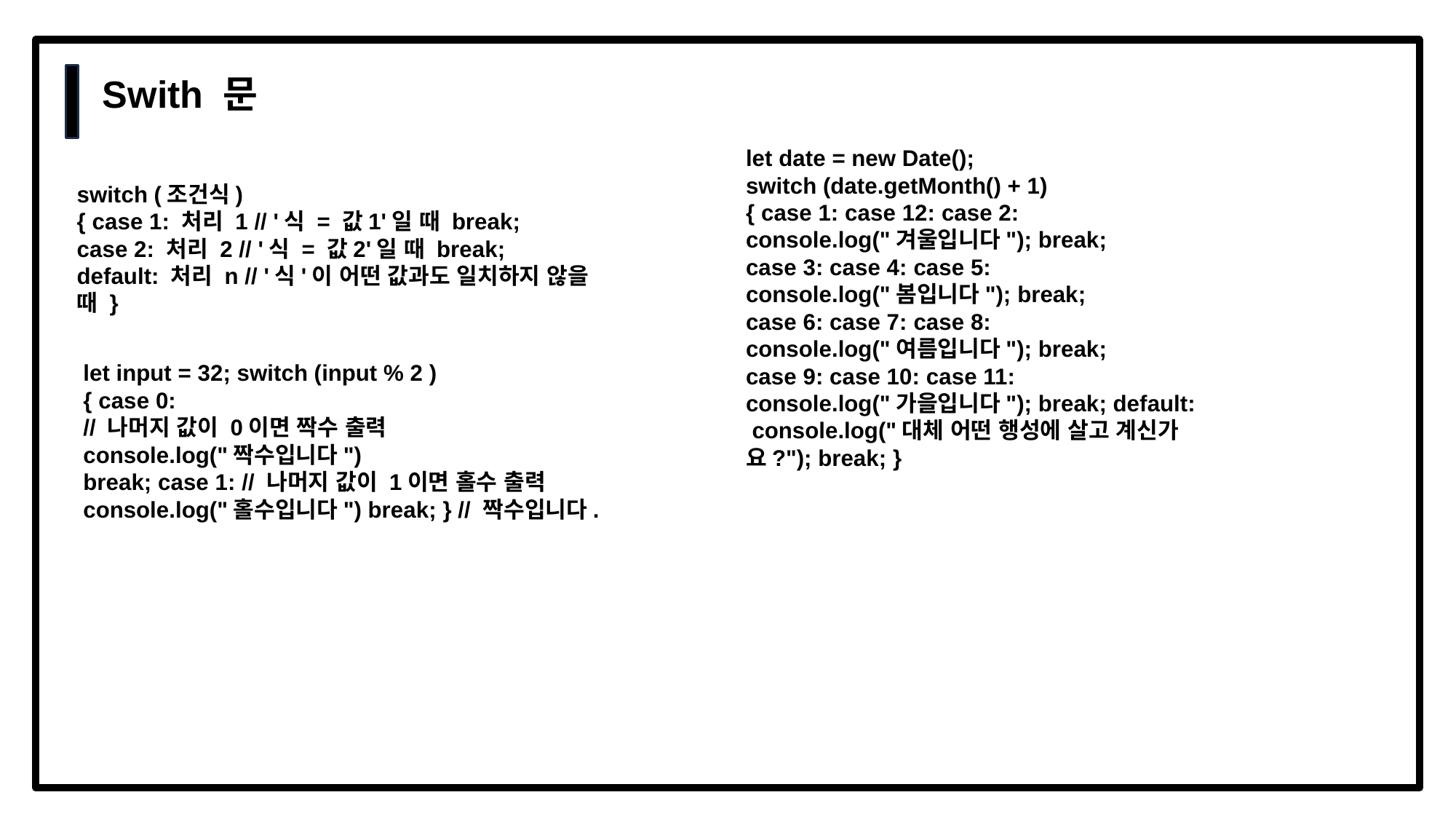

Swith 문
let date = new Date();
switch (date.getMonth() + 1)
{ case 1: case 12: case 2:
console.log("겨울입니다"); break;
case 3: case 4: case 5:
console.log("봄입니다"); break;
case 6: case 7: case 8:
console.log("여름입니다"); break;
case 9: case 10: case 11:
console.log("가을입니다"); break; default:
 console.log("대체 어떤 행성에 살고 계신가요?"); break; }
switch (조건식)
{ case 1: 처리 1 // '식 = 값1'일 때 break;
case 2: 처리 2 // '식 = 값2'일 때 break;
default: 처리 n // '식'이 어떤 값과도 일치하지 않을 때 }
let input = 32; switch (input % 2 )
{ case 0:
// 나머지 값이 0이면 짝수 출력
console.log("짝수입니다")
break; case 1: // 나머지 값이 1이면 홀수 출력 console.log("홀수입니다") break; } // 짝수입니다.